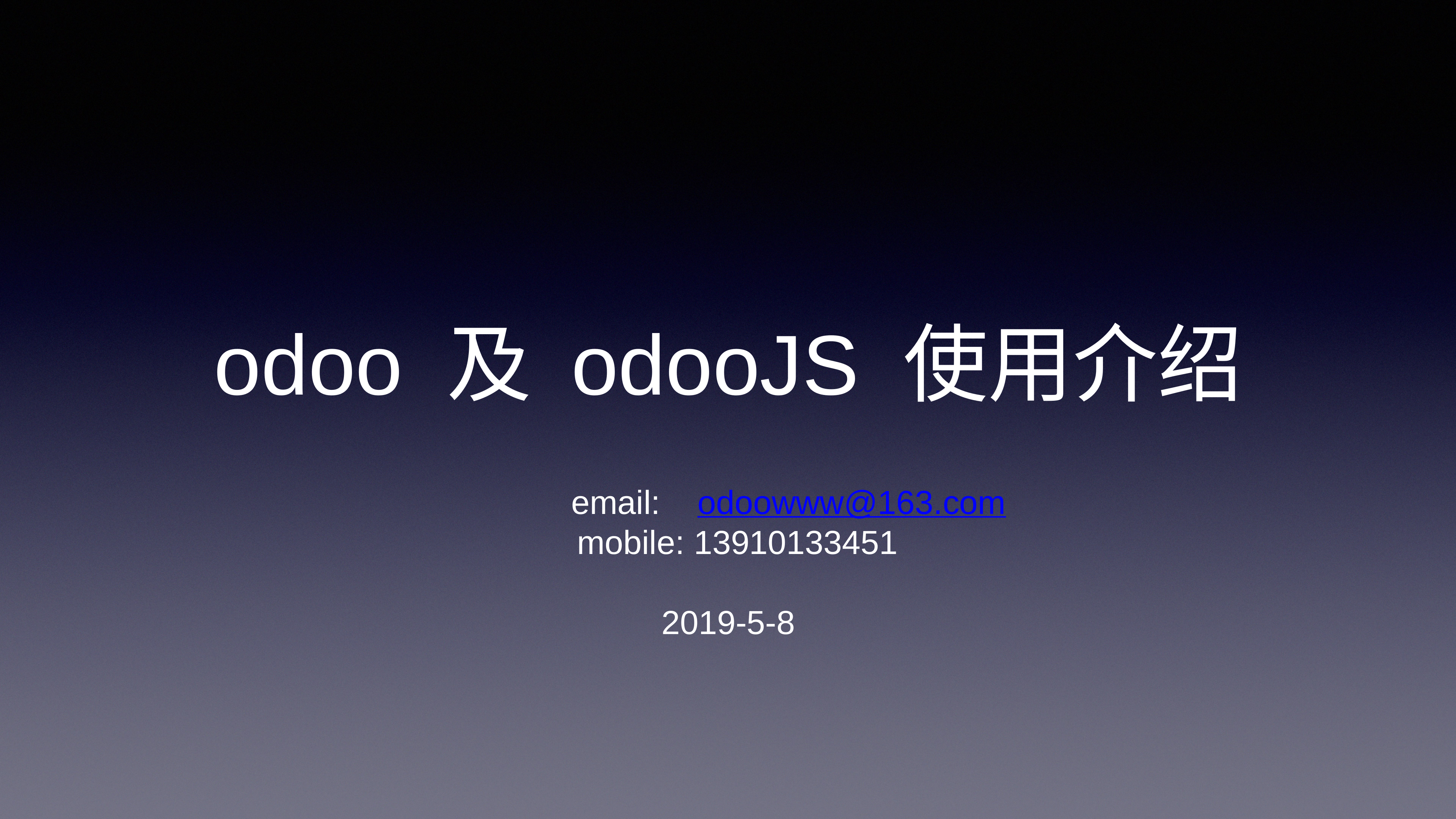

# odoo 及 odooJS 使用介绍
             email:    odoowww@163.com
  mobile: 13910133451

2019-5-8